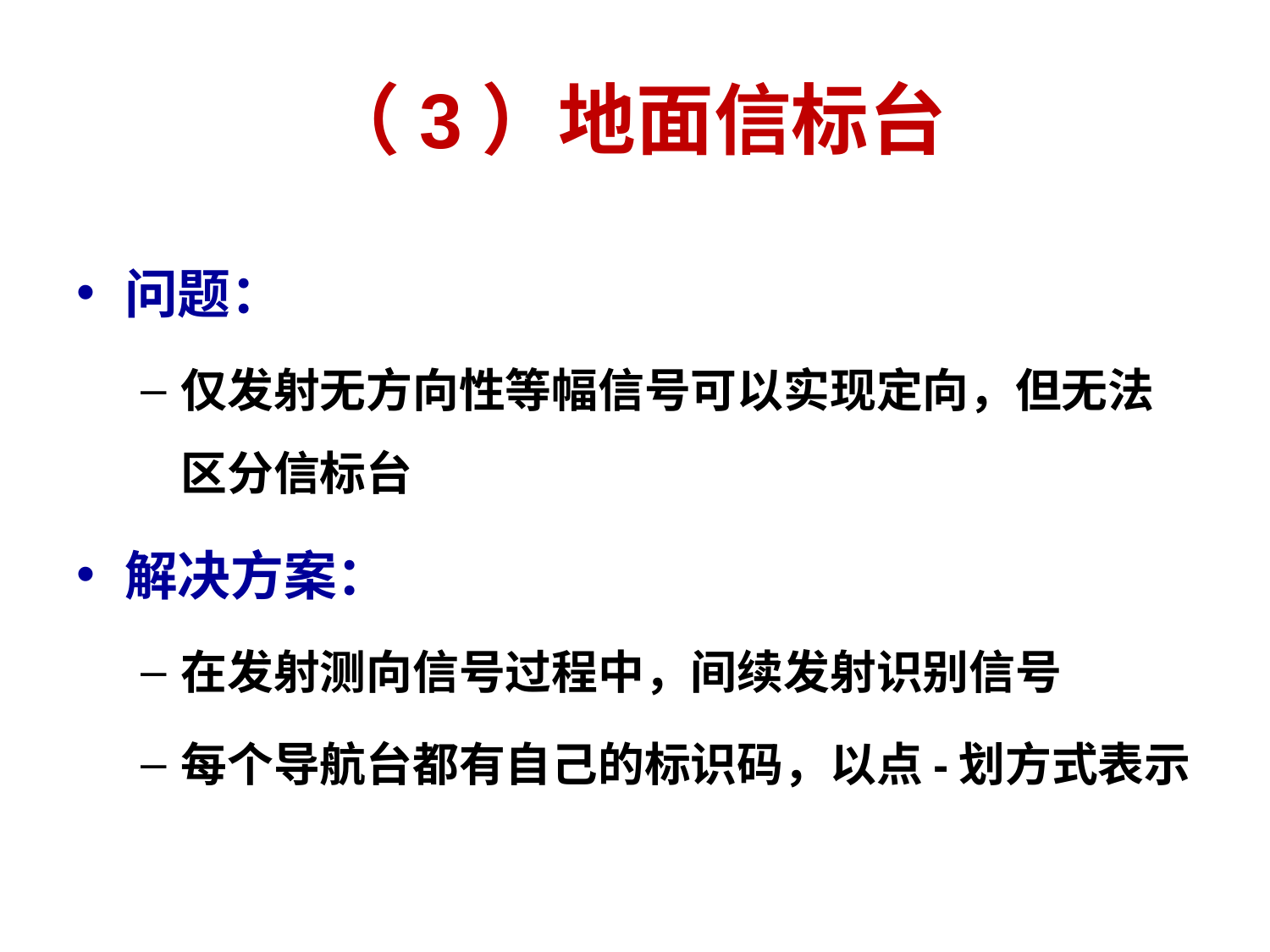

# （3）地面信标台
问题：
仅发射无方向性等幅信号可以实现定向，但无法区分信标台
解决方案：
在发射测向信号过程中，间续发射识别信号
每个导航台都有自己的标识码，以点-划方式表示